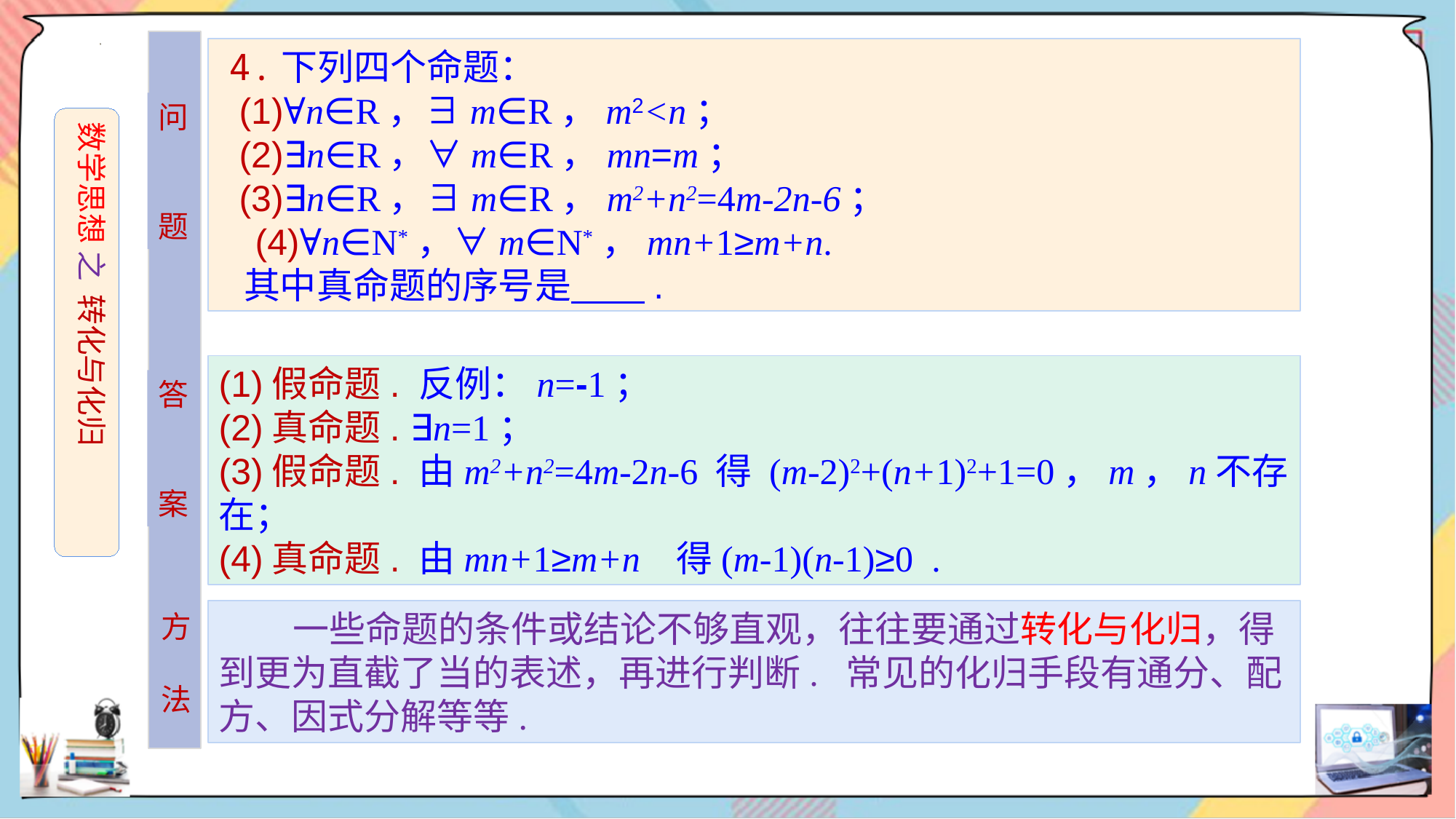

4.下列四个命题：
  (1)∀n∈R，∃m∈R，m2<n；
  (2)∃n∈R，∀m∈R，mn=m；
  (3)∃n∈R，∃m∈R，m2+n2=4m-2n-6；
    (4)∀n∈N*，∀m∈N*，mn+1≥m+n.
  其中真命题的序号是         .
问

题
数学思想 之  转化与化归
(1)假命题. 反例：n=-1；
(2)真命题. ∃n=1；
(3)假命题. 由m2+n2=4m-2n-6 得 (m-2)2+(n+1)2+1=0，m，n不存在；
(4)真命题. 由mn+1≥m+n   得(m-1)(n-1)≥0  .
答

案
        一些命题的条件或结论不够直观，往往要通过转化与化归，得到更为直截了当的表述，再进行判断.  常见的化归手段有通分、配方、因式分解等等.
方

法